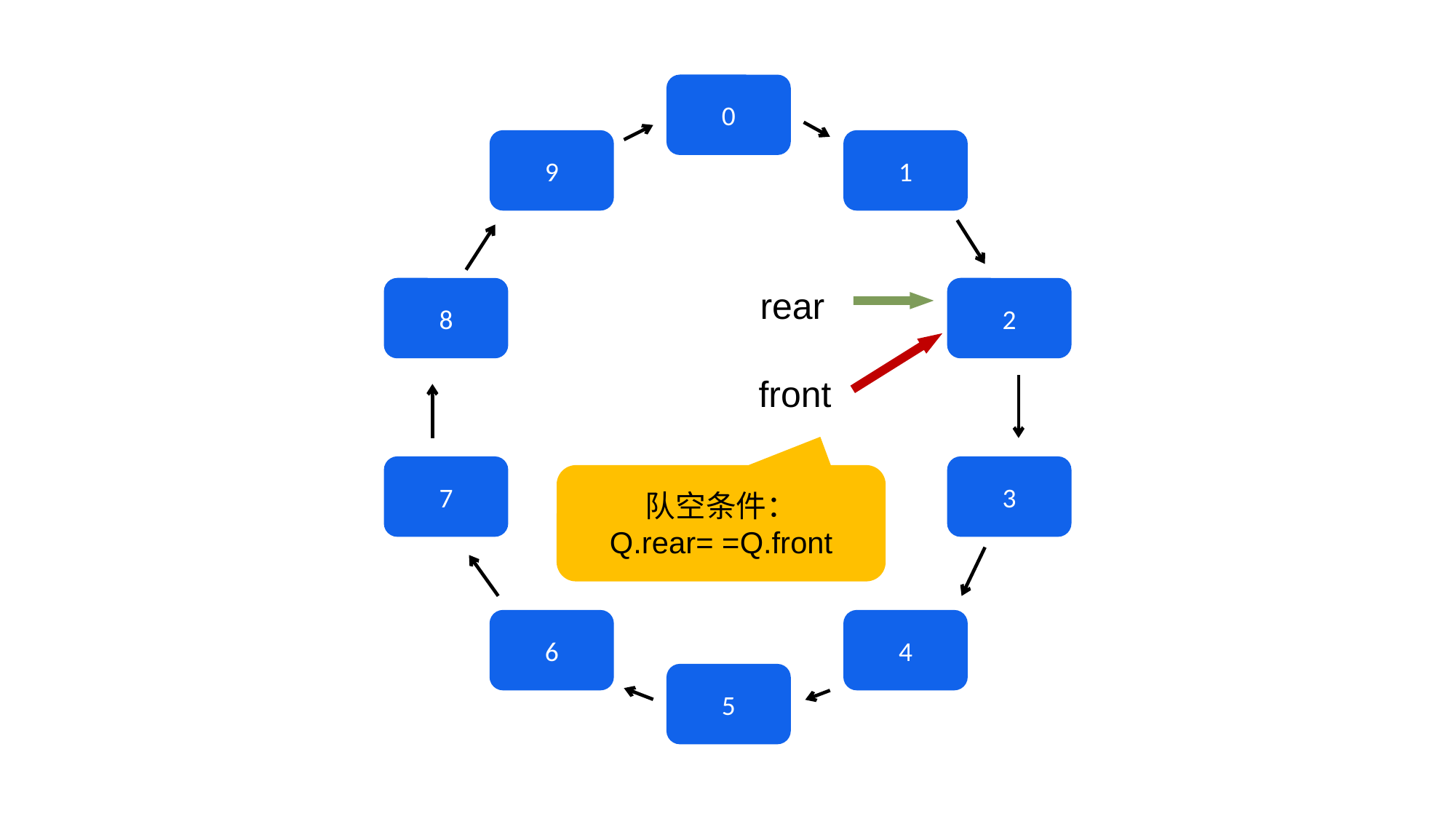

0
9
1
rear
8
2

front
7
3
队空条件：
Q.rear= =Q.front
6
4
5